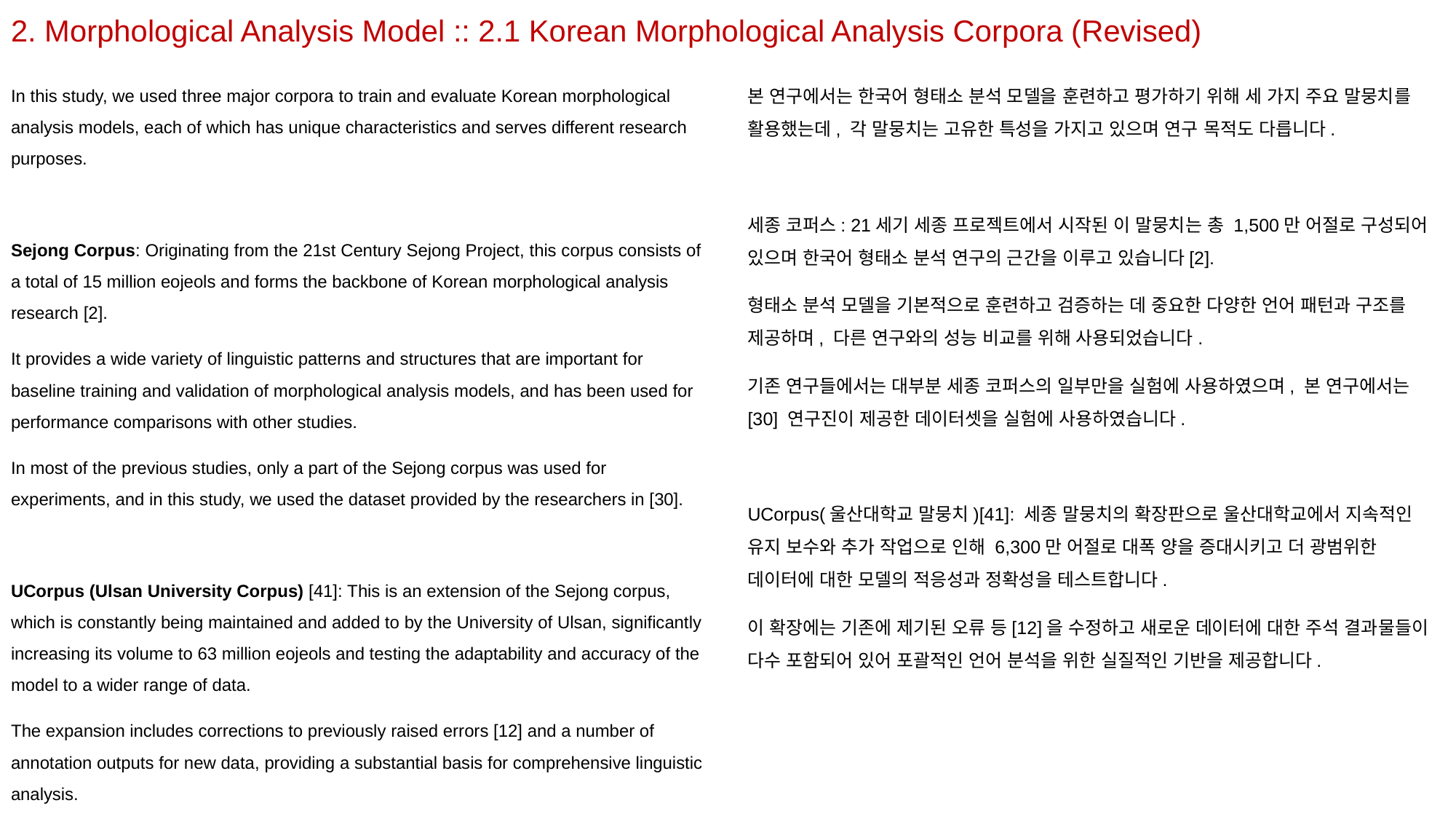

# 2. Morphological Analysis Model :: 2.1 Korean Morphological Analysis Corpora (Revised)
In this study, we used three major corpora to train and evaluate Korean morphological analysis models, each of which has unique characteristics and serves different research purposes.

Sejong Corpus: Originating from the 21st Century Sejong Project, this corpus consists of a total of 15 million eojeols and forms the backbone of Korean morphological analysis research [2].
It provides a wide variety of linguistic patterns and structures that are important for baseline training and validation of morphological analysis models, and has been used for performance comparisons with other studies.
In most of the previous studies, only a part of the Sejong corpus was used for experiments, and in this study, we used the dataset provided by the researchers in [30].

UCorpus (Ulsan University Corpus) [41]: This is an extension of the Sejong corpus, which is constantly being maintained and added to by the University of Ulsan, significantly increasing its volume to 63 million eojeols and testing the adaptability and accuracy of the model to a wider range of data.
The expansion includes corrections to previously raised errors [12] and a number of annotation outputs for new data, providing a substantial basis for comprehensive linguistic analysis.
본 연구에서는 한국어 형태소 분석 모델을 훈련하고 평가하기 위해 세 가지 주요 말뭉치를 활용했는데, 각 말뭉치는 고유한 특성을 가지고 있으며 연구 목적도 다릅니다.

세종 코퍼스: 21세기 세종 프로젝트에서 시작된 이 말뭉치는 총 1,500만 어절로 구성되어 있으며 한국어 형태소 분석 연구의 근간을 이루고 있습니다[2].
형태소 분석 모델을 기본적으로 훈련하고 검증하는 데 중요한 다양한 언어 패턴과 구조를 제공하며, 다른 연구와의 성능 비교를 위해 사용되었습니다.
기존 연구들에서는 대부분 세종 코퍼스의 일부만을 실험에 사용하였으며, 본 연구에서는 [30] 연구진이 제공한 데이터셋을 실험에 사용하였습니다.

UCorpus(울산대학교 말뭉치)[41]: 세종 말뭉치의 확장판으로 울산대학교에서 지속적인 유지 보수와 추가 작업으로 인해 6,300만 어절로 대폭 양을 증대시키고 더 광범위한 데이터에 대한 모델의 적응성과 정확성을 테스트합니다.
이 확장에는 기존에 제기된 오류 등[12]을 수정하고 새로운 데이터에 대한 주석 결과물들이 다수 포함되어 있어 포괄적인 언어 분석을 위한 실질적인 기반을 제공합니다.